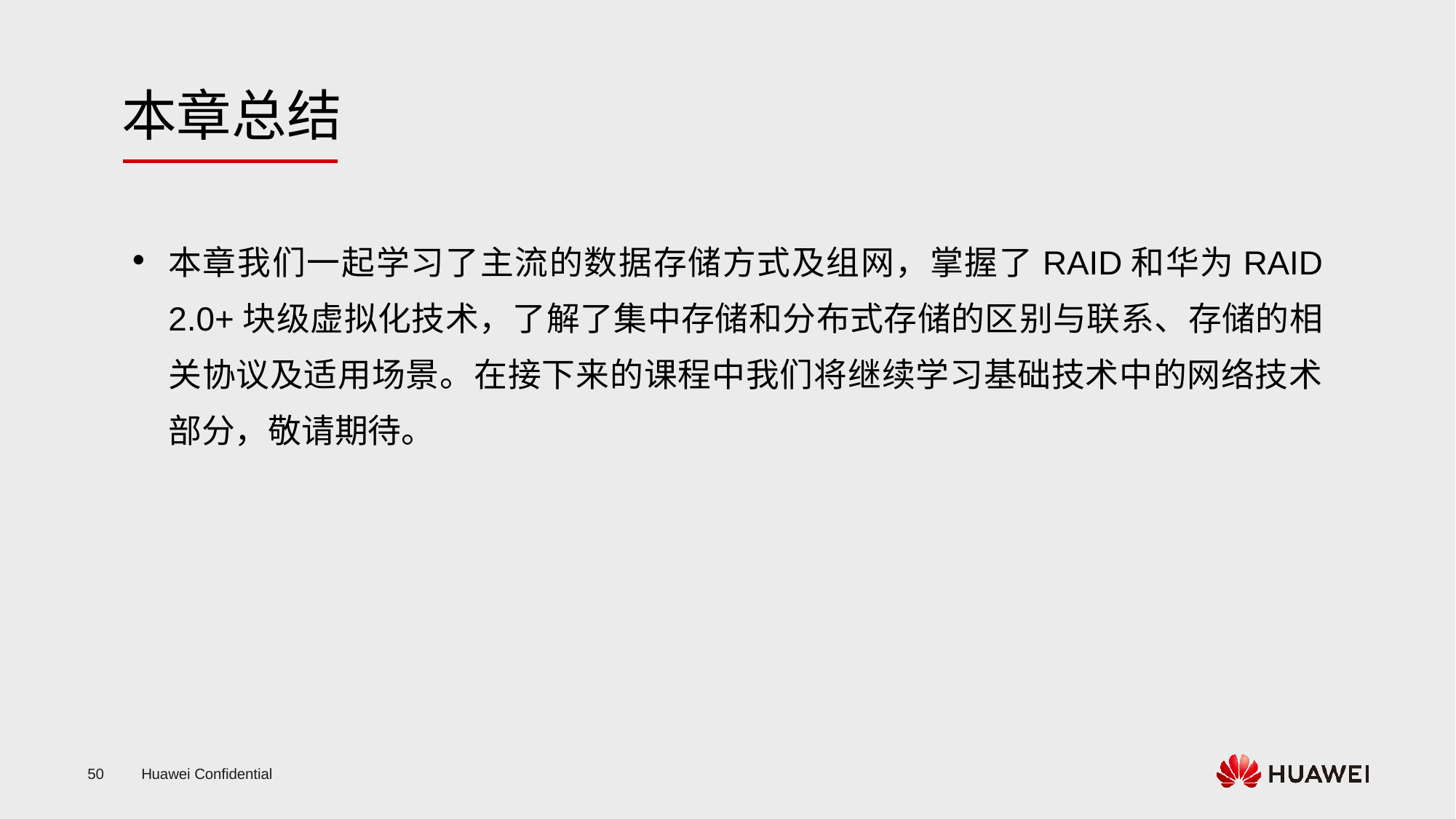

本章我们一起学习了主流的数据存储方式及组网，掌握了RAID和华为RAID 2.0+块级虚拟化技术，了解了集中存储和分布式存储的区别与联系、存储的相关协议及适用场景。在接下来的课程中我们将继续学习基础技术中的网络技术部分，敬请期待。